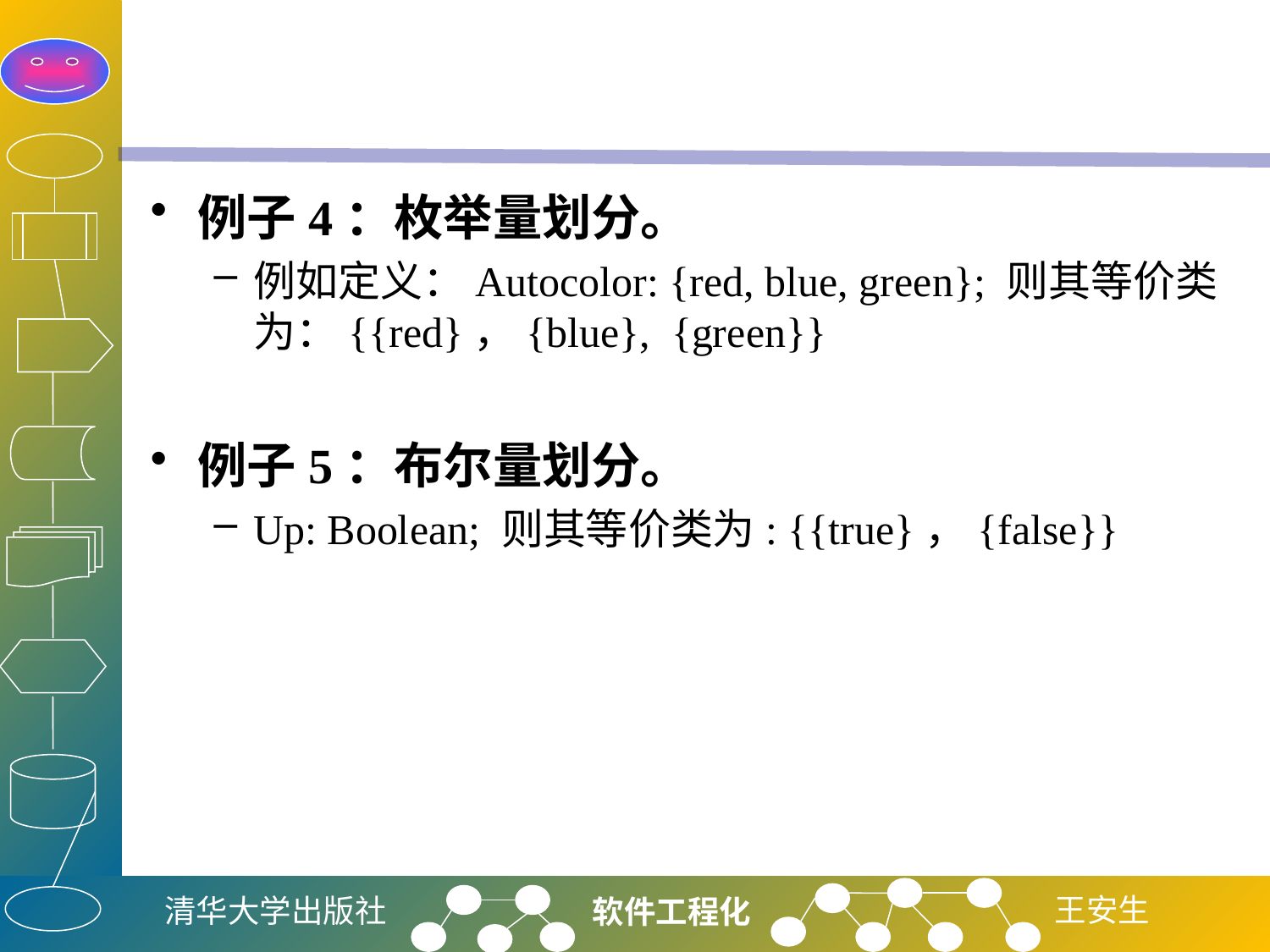

#
例子4：枚举量划分。
例如定义：Autocolor: {red, blue, green}; 则其等价类为：{{red}，{blue},  {green}}

例子5：布尔量划分。
Up: Boolean; 则其等价类为: {{true}，{false}}